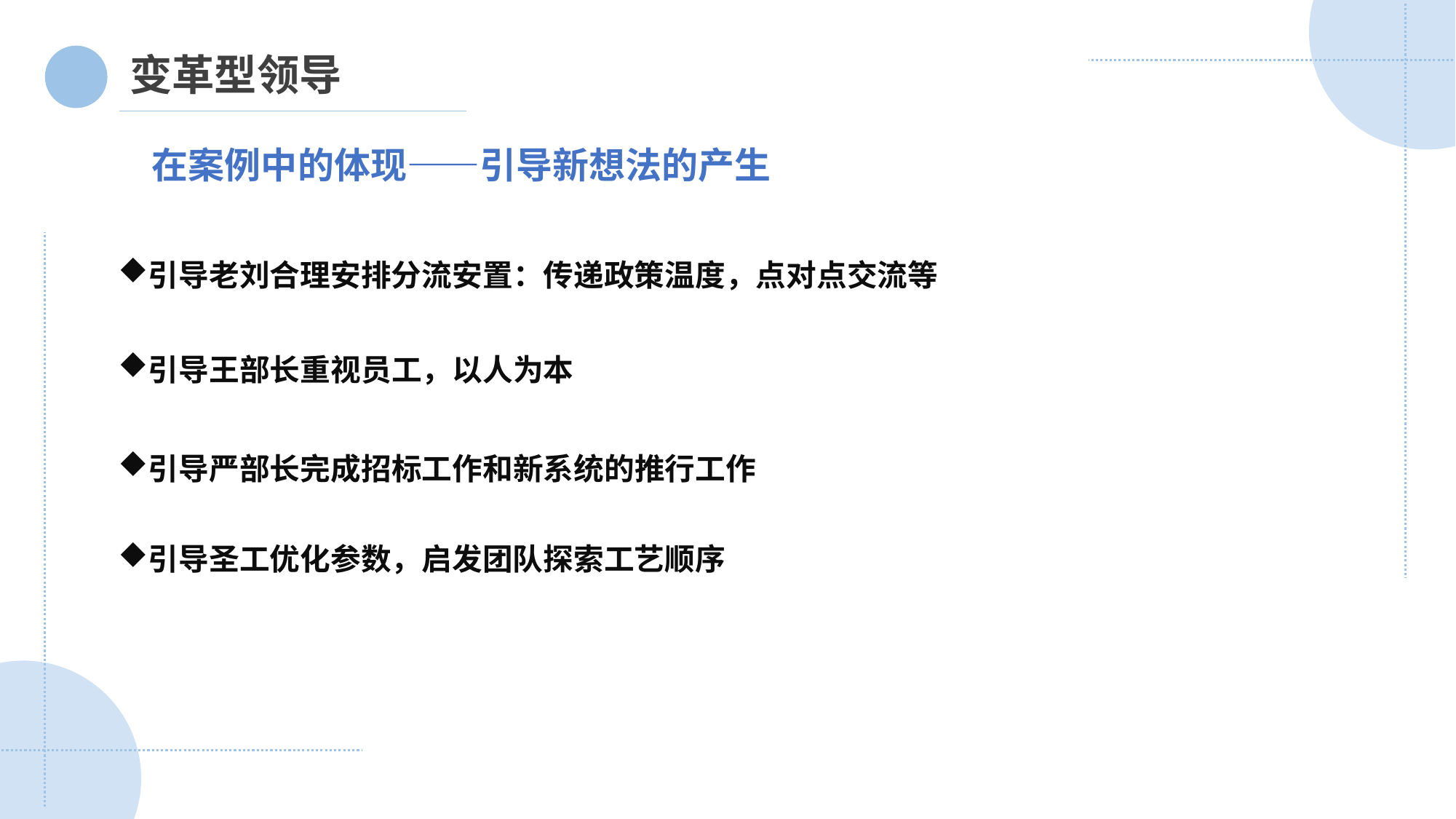

变革型领导

在案例中的体现——引导新想法的产生
引导老刘合理安排分流安置：传递政策温度，点对点交流等
引导王部长重视员工，以人为本
引导严部长完成招标工作和新系统的推行工作
引导圣工优化参数，启发团队探索工艺顺序